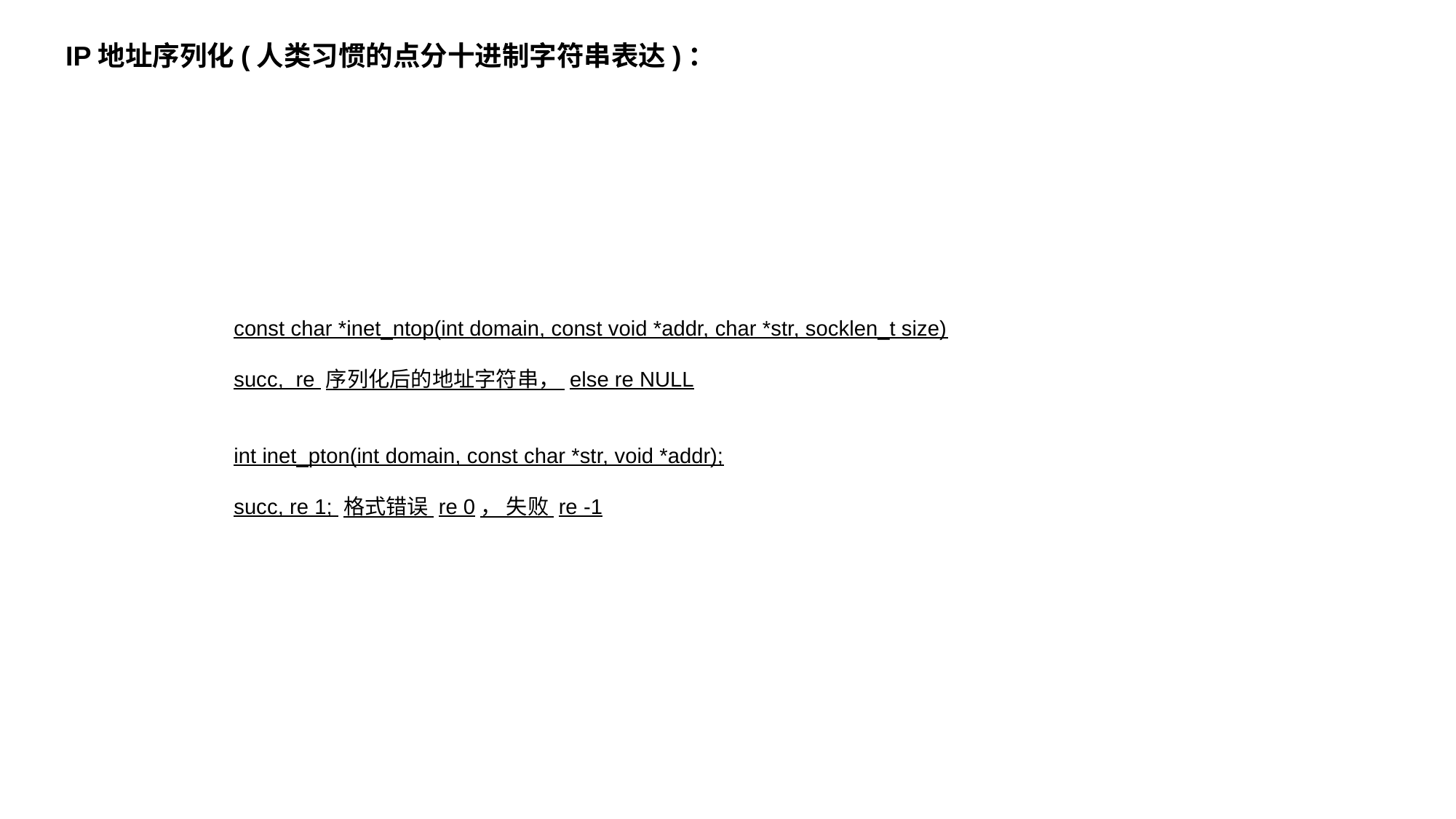

IP地址序列化(人类习惯的点分十进制字符串表达)：
const char *inet_ntop(int domain, const void *addr, char *str, socklen_t size)

succ,  re 序列化后的地址字符串， else re NULL

int inet_pton(int domain, const char *str, void *addr);

succ, re 1; 格式错误 re 0， 失败 re -1